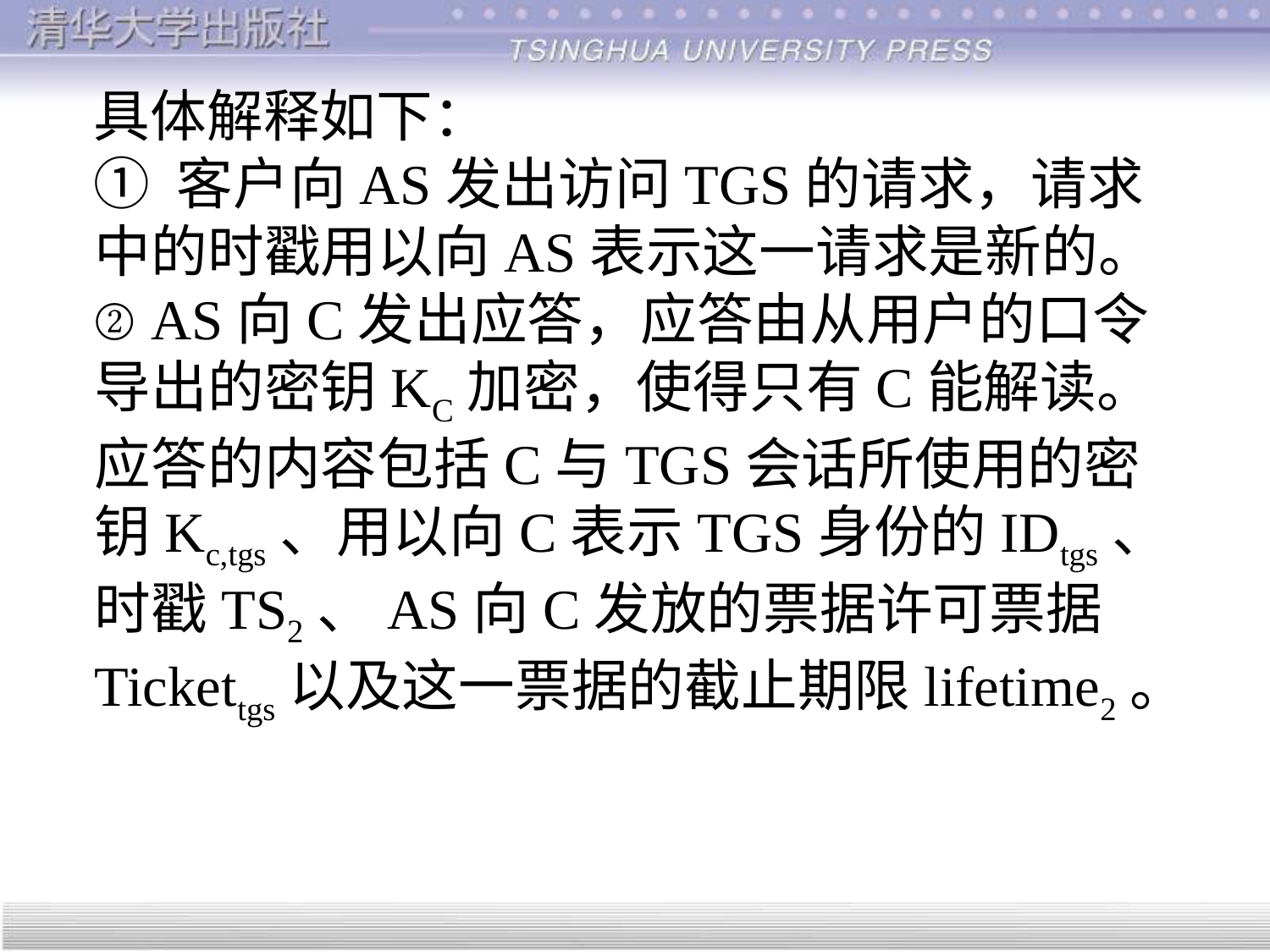

具体解释如下：
① 客户向AS发出访问TGS的请求，请求中的时戳用以向AS表示这一请求是新的。
② AS向C发出应答，应答由从用户的口令导出的密钥KC加密，使得只有C能解读。应答的内容包括C与TGS会话所使用的密钥Kc,tgs、用以向C表示TGS身份的IDtgs、时戳TS2、AS向C发放的票据许可票据Tickettgs以及这一票据的截止期限lifetime2。